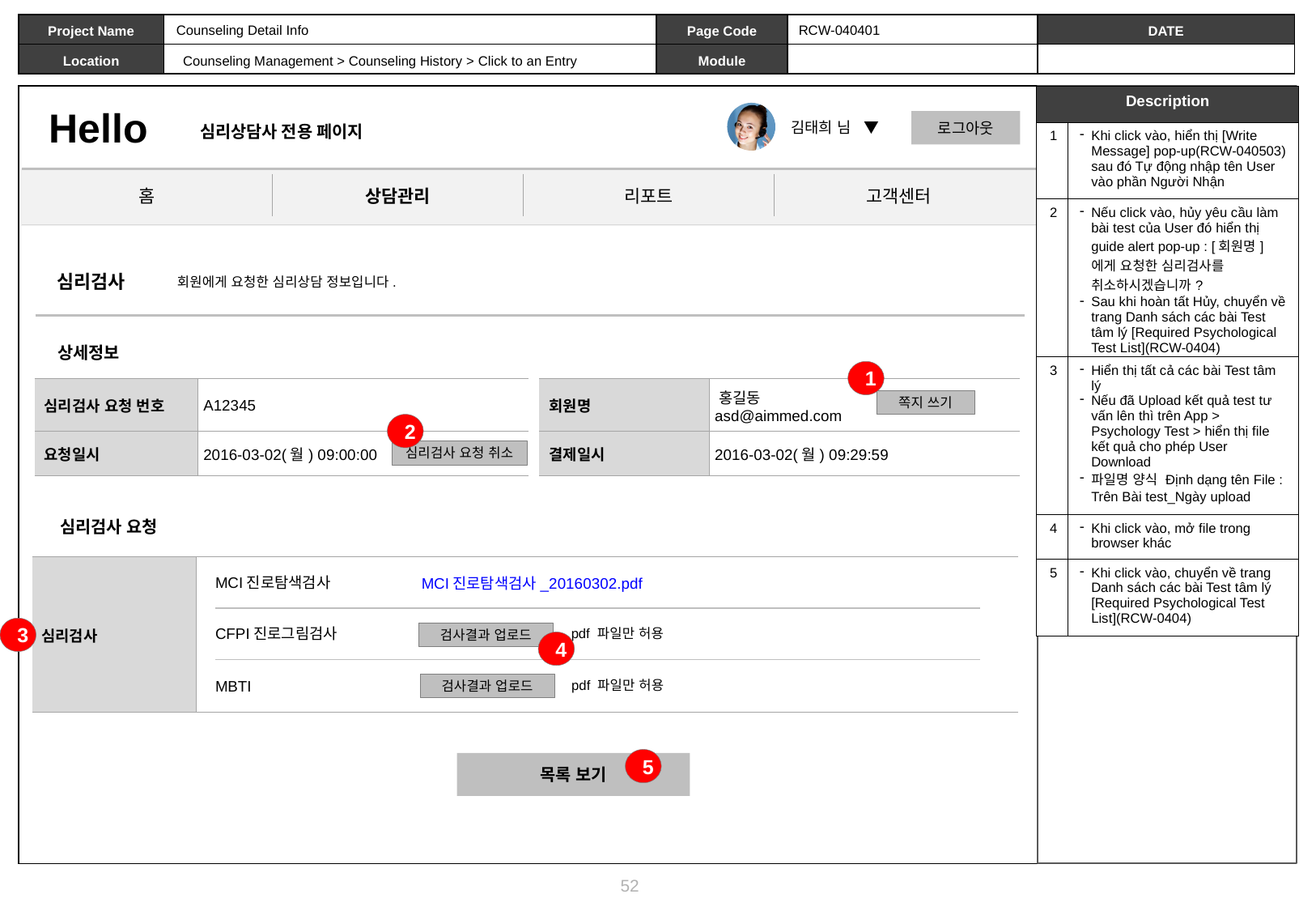

Counseling Detail Info
RCW-040401
Counseling Management > Counseling History > Click to an Entry
| Description |  |
| --- | --- |
| 1 | Khi click vào, hiển thị [Write Message] pop-up(RCW-040503) sau đó Tự động nhập tên User vào phần Người Nhận |
| 2 | Nếu click vào, hủy yêu cầu làm bài test của User đó hiển thị guide alert pop-up : [회원명]에게 요청한 심리검사를 취소하시겠습니까? Sau khi hoàn tất Hủy, chuyển về trang Danh sách các bài Test tâm lý [Required Psychological Test List](RCW-0404) |
| 3 | Hiển thị tất cả các bài Test tâm lý Nếu đã Upload kết quả test tư vấn lên thì trên App > Psychology Test > hiển thị file kết quả cho phép User Download 파일명 양식 Định dạng tên File : Trên Bài test\_Ngày upload |
| 4 | Khi click vào, mở file trong browser khác |
| 5 | Khi click vào, chuyển về trang Danh sách các bài Test tâm lý [Required Psychological Test List](RCW-0404) |
심리검사
회원에게 요청한 심리상담 정보입니다.
상세정보
1
| 심리검사 요청 번호 | A12345 |  | 회원명 | 홍길동 asd@aimmed.com |
| --- | --- | --- | --- | --- |
| 요청일시 | 2016-03-02(월) 09:00:00 |  | 결제일시 | 2016-03-02(월) 09:29:59 |
쪽지 쓰기
2
심리검사 요청 취소
심리검사 요청
| 심리검사 |  |
| --- | --- |
MCI진로탐색검사
MCI진로탐색검사_20160302.pdf
3
CFPI진로그림검사
pdf 파일만 허용
검사결과 업로드
4
pdf 파일만 허용
MBTI
검사결과 업로드
5
목록 보기

52